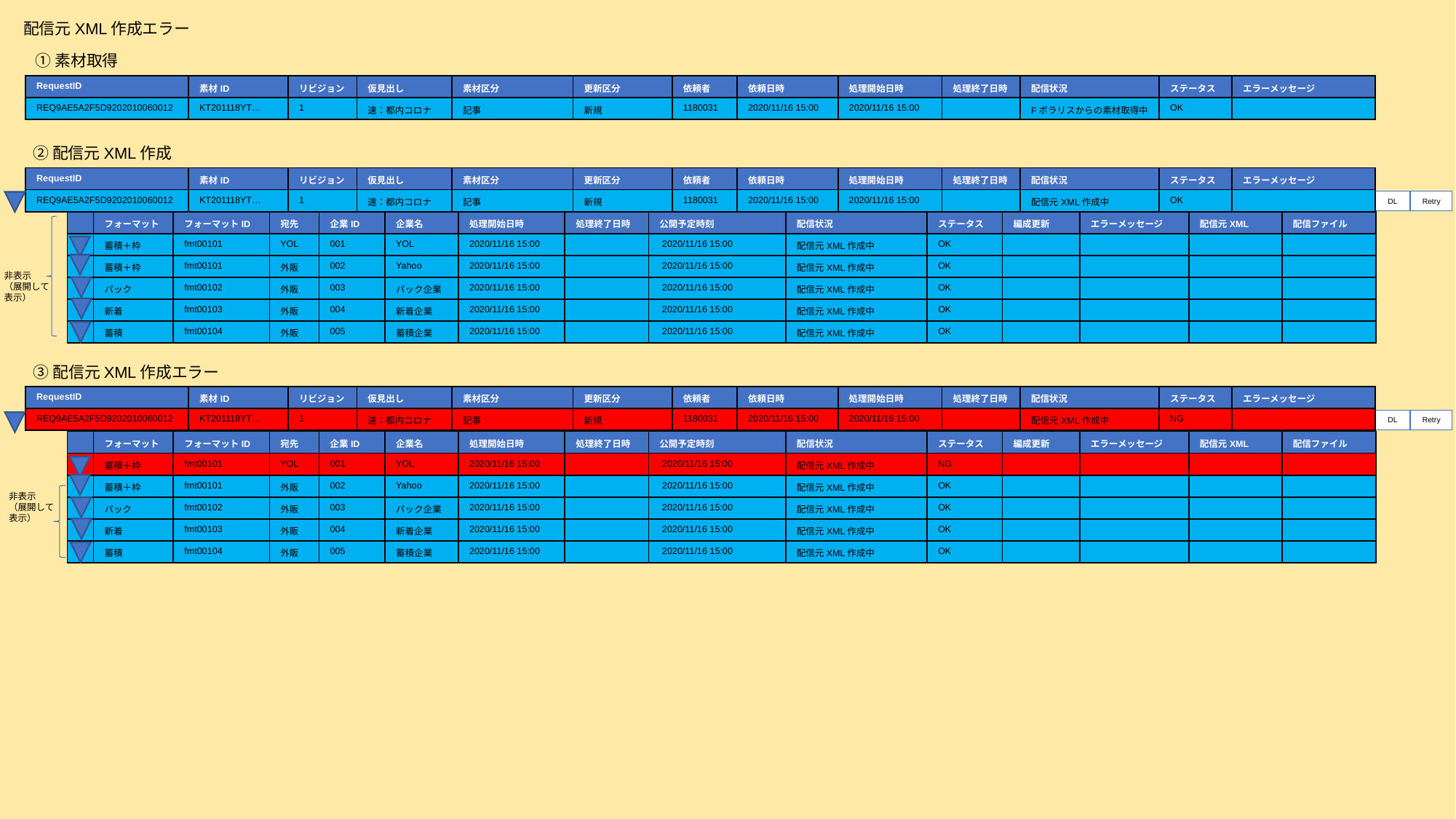

配信元XML作成エラー
①素材取得
| RequestID | 素材ID | リビジョン | 仮見出し | 素材区分 | 更新区分 | 依頼者 | 依頼日時 | 処理開始日時 | 処理終了日時 | 配信状況 | ステータス | エラーメッセージ |
| --- | --- | --- | --- | --- | --- | --- | --- | --- | --- | --- | --- | --- |
| REQ9AE5A2F5D9202010060012 | KT201118YT… | 1 | 速：都内コロナ | 記事 | 新規 | 1180031 | 2020/11/16 15:00 | 2020/11/16 15:00 |  | Fポラリスからの素材取得中 | OK |  |
②配信元XML作成
| RequestID | 素材ID | リビジョン | 仮見出し | 素材区分 | 更新区分 | 依頼者 | 依頼日時 | 処理開始日時 | 処理終了日時 | 配信状況 | ステータス | エラーメッセージ |
| --- | --- | --- | --- | --- | --- | --- | --- | --- | --- | --- | --- | --- |
| REQ9AE5A2F5D9202010060012 | KT201118YT… | 1 | 速：都内コロナ | 記事 | 新規 | 1180031 | 2020/11/16 15:00 | 2020/11/16 15:00 |  | 配信元XML作成中 | OK |  |
DL
Retry

|  | フォーマット | フォーマットID | 宛先 | 企業ID | 企業名 | 処理開始日時 | 処理終了日時 | 公開予定時刻 | 配信状況 | ステータス | 編成更新 | エラーメッセージ | 配信元XML | 配信ファイル |
| --- | --- | --- | --- | --- | --- | --- | --- | --- | --- | --- | --- | --- | --- | --- |
|  | 蓄積＋枠 | fmt00101 | YOL | 001 | YOL | 2020/11/16 15:00 |  | 2020/11/16 15:00 | 配信元XML作成中 | OK |  |  |  |  |
|  | 蓄積＋枠 | fmt00101 | 外販 | 002 | Yahoo | 2020/11/16 15:00 |  | 2020/11/16 15:00 | 配信元XML作成中 | OK |  |  |  |  |
|  | パック | fmt00102 | 外販 | 003 | パック企業 | 2020/11/16 15:00 |  | 2020/11/16 15:00 | 配信元XML作成中 | OK |  |  |  |  |
|  | 新着 | fmt00103 | 外販 | 004 | 新着企業 | 2020/11/16 15:00 |  | 2020/11/16 15:00 | 配信元XML作成中 | OK |  |  |  |  |
|  | 蓄積 | fmt00104 | 外販 | 005 | 蓄積企業 | 2020/11/16 15:00 |  | 2020/11/16 15:00 | 配信元XML作成中 | OK |  |  |  |  |

非表示
（展開して
表示）
③配信元XML作成エラー
| RequestID | 素材ID | リビジョン | 仮見出し | 素材区分 | 更新区分 | 依頼者 | 依頼日時 | 処理開始日時 | 処理終了日時 | 配信状況 | ステータス | エラーメッセージ |
| --- | --- | --- | --- | --- | --- | --- | --- | --- | --- | --- | --- | --- |
| REQ9AE5A2F5D9202010060012 | KT201118YT… | 1 | 速：都内コロナ | 記事 | 新規 | 1180031 | 2020/11/16 15:00 | 2020/11/16 15:00 |  | 配信元XML作成中 | NG |  |
DL
Retry

|  | フォーマット | フォーマットID | 宛先 | 企業ID | 企業名 | 処理開始日時 | 処理終了日時 | 公開予定時刻 | 配信状況 | ステータス | 編成更新 | エラーメッセージ | 配信元XML | 配信ファイル |
| --- | --- | --- | --- | --- | --- | --- | --- | --- | --- | --- | --- | --- | --- | --- |
|  | 蓄積＋枠 | fmt00101 | YOL | 001 | YOL | 2020/11/16 15:00 |  | 2020/11/16 15:00 | 配信元XML作成中 | NG |  |  |  |  |
|  | 蓄積＋枠 | fmt00101 | 外販 | 002 | Yahoo | 2020/11/16 15:00 |  | 2020/11/16 15:00 | 配信元XML作成中 | OK |  |  |  |  |
|  | パック | fmt00102 | 外販 | 003 | パック企業 | 2020/11/16 15:00 |  | 2020/11/16 15:00 | 配信元XML作成中 | OK |  |  |  |  |
|  | 新着 | fmt00103 | 外販 | 004 | 新着企業 | 2020/11/16 15:00 |  | 2020/11/16 15:00 | 配信元XML作成中 | OK |  |  |  |  |
|  | 蓄積 | fmt00104 | 外販 | 005 | 蓄積企業 | 2020/11/16 15:00 |  | 2020/11/16 15:00 | 配信元XML作成中 | OK |  |  |  |  |

非表示
（展開して
表示）